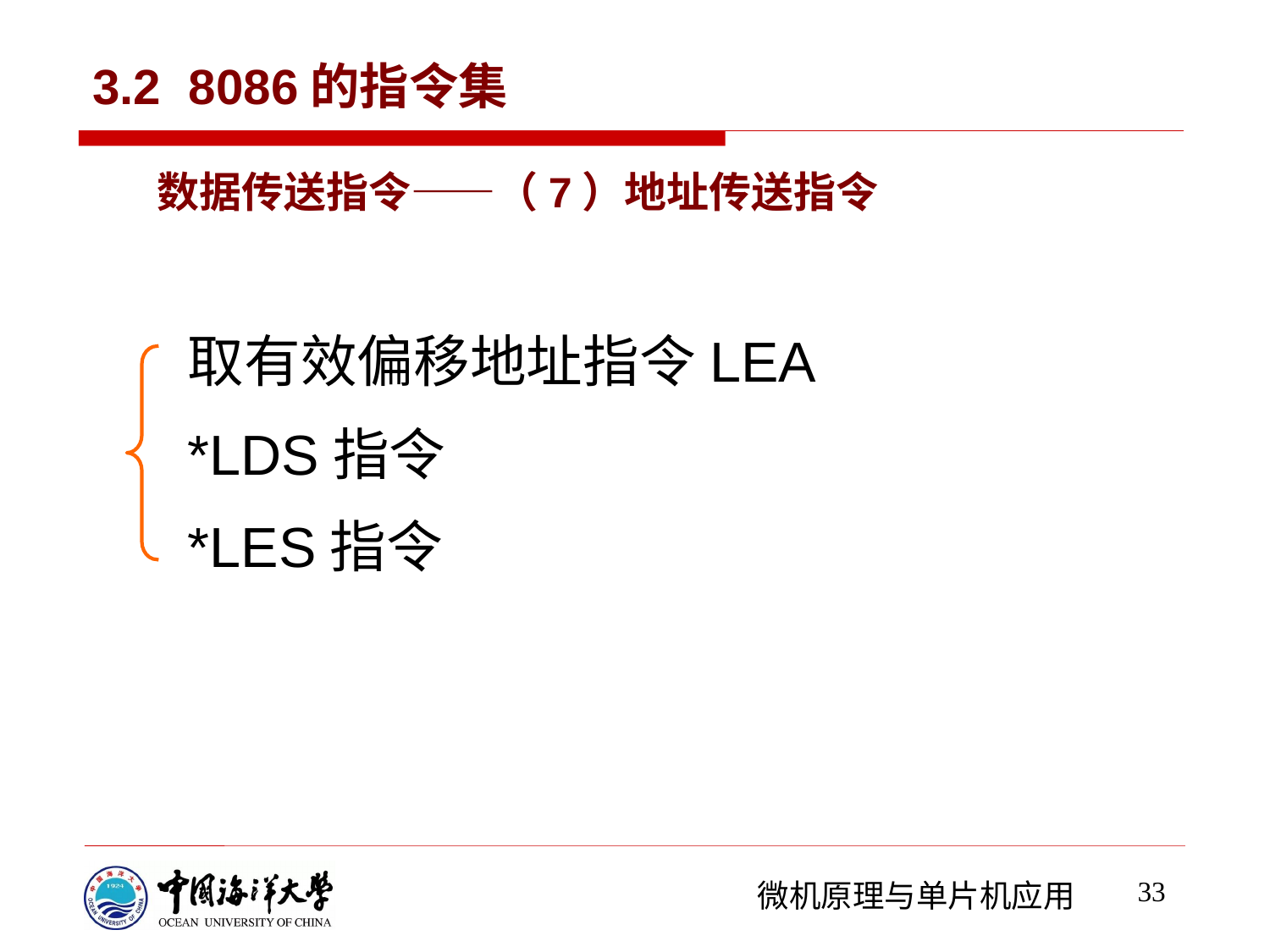

# 3.2  8086的指令集
数据传送指令——（7）地址传送指令
取有效偏移地址指令LEA
*LDS指令
*LES指令

33